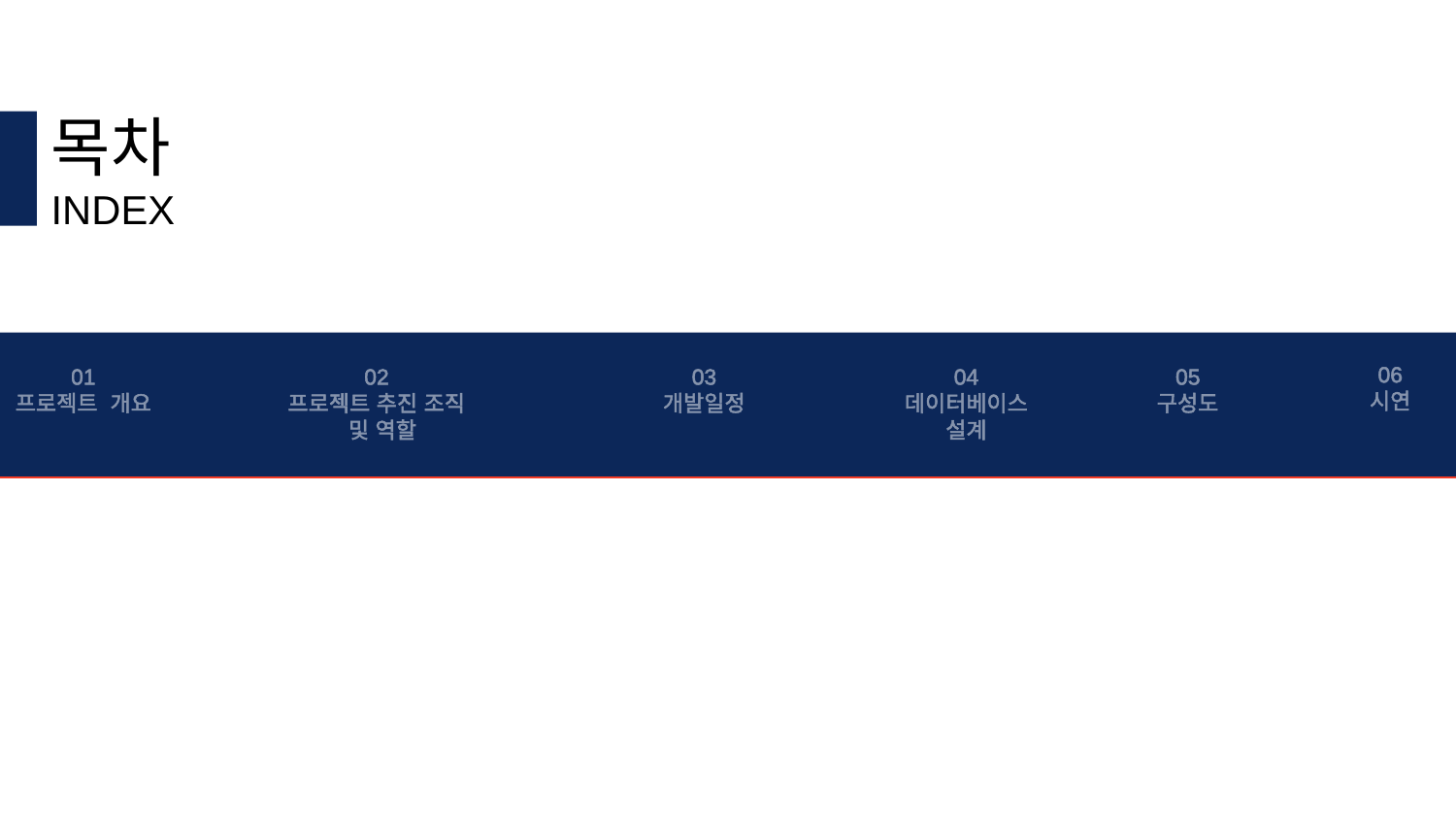

목차
INDEX

06
시연
01
프로젝트  개요
02
프로젝트 추진 조직
 및 역할
03
개발일정
04
데이터베이스 설계
05
구성도
01
프로젝트 추진 배경
2